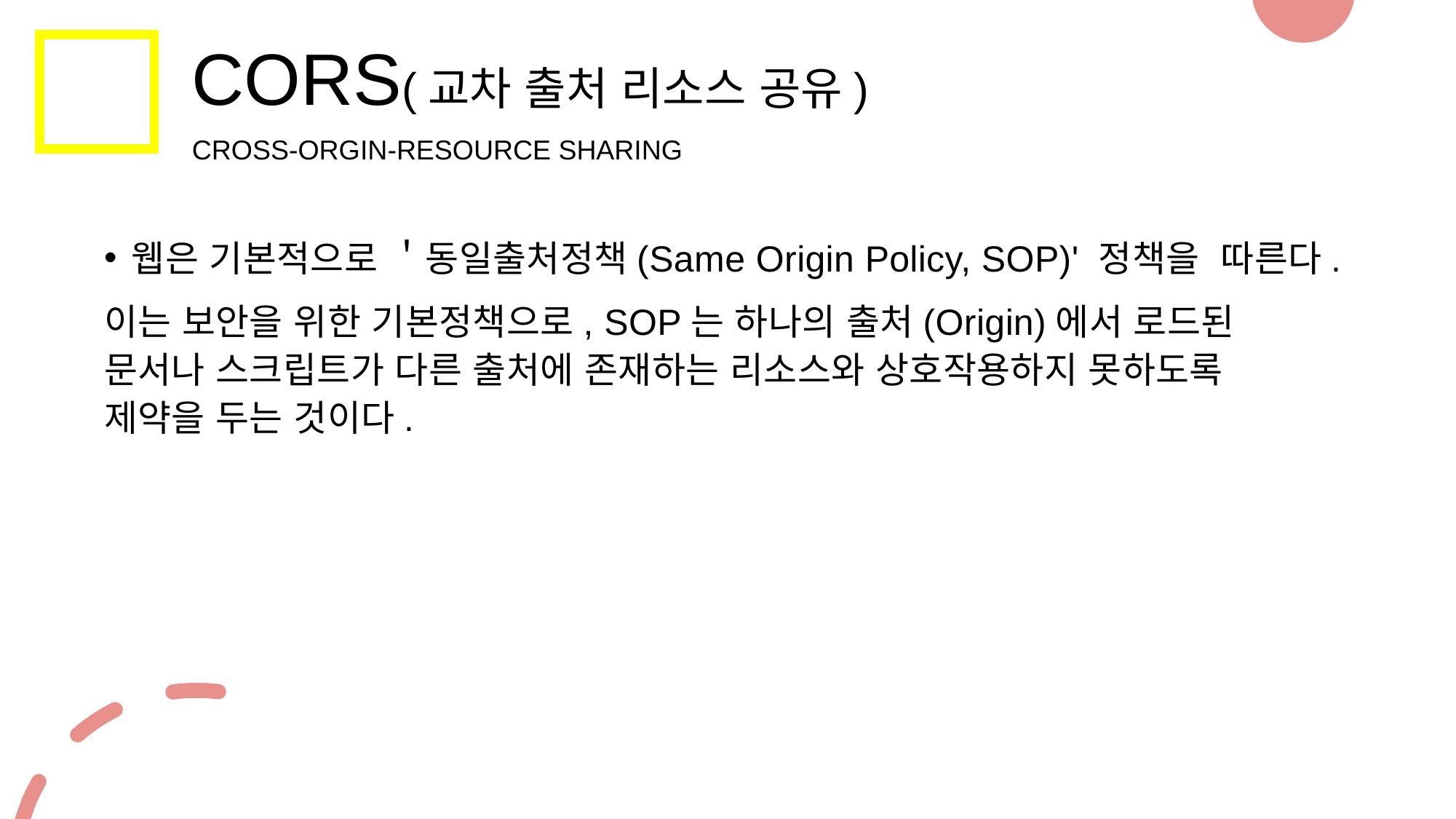

CORS(교차 출처 리소스 공유)

CROSS-ORGIN-RESOURCE SHARING
웹은 기본적으로 ＇동일출처정책(Same Origin Policy, SOP)' 정책을  따른다.
이는 보안을 위한 기본정책으로, SOP는 하나의 출처(Origin)에서 로드된 문서나 스크립트가 다른 출처에 존재하는 리소스와 상호작용하지 못하도록 제약을 두는 것이다.